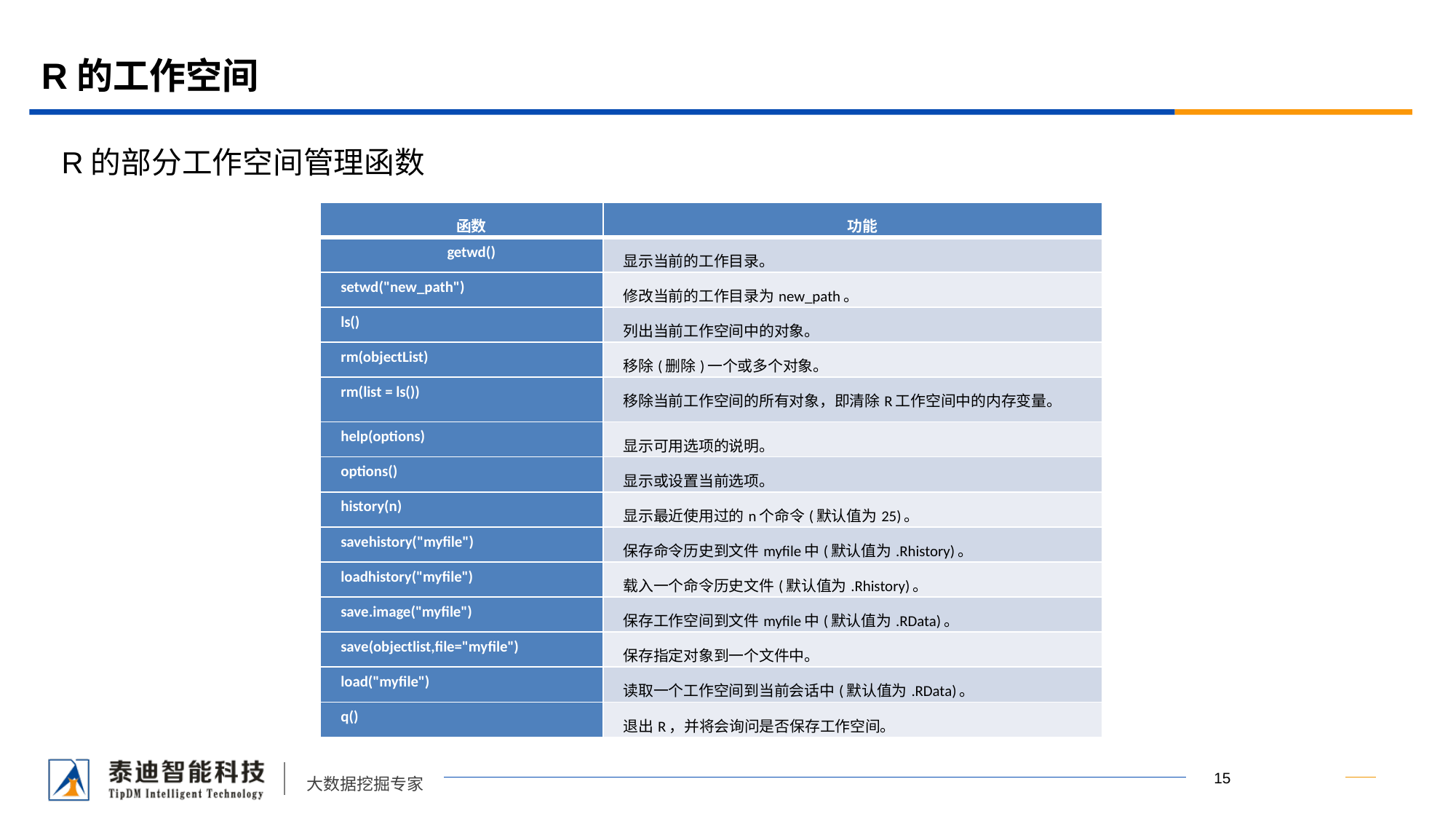

# R的工作空间
R的部分工作空间管理函数
| 函数 | 功能 |
| --- | --- |
| getwd() | 显示当前的工作目录。 |
| setwd("new\_path") | 修改当前的工作目录为new\_path。 |
| ls() | 列出当前工作空间中的对象。 |
| rm(objectList) | 移除(删除)一个或多个对象。 |
| rm(list = ls()) | 移除当前工作空间的所有对象，即清除R工作空间中的内存变量。 |
| help(options) | 显示可用选项的说明。 |
| options() | 显示或设置当前选项。 |
| history(n) | 显示最近使用过的n个命令(默认值为25)。 |
| savehistory("myfile") | 保存命令历史到文件myfile中(默认值为.Rhistory)。 |
| loadhistory("myfile") | 载入一个命令历史文件(默认值为.Rhistory)。 |
| save.image("myfile") | 保存工作空间到文件myfile中(默认值为.RData)。 |
| save(objectlist,file="myfile") | 保存指定对象到一个文件中。 |
| load("myfile") | 读取一个工作空间到当前会话中(默认值为.RData)。 |
| q() | 退出R，并将会询问是否保存工作空间。 |